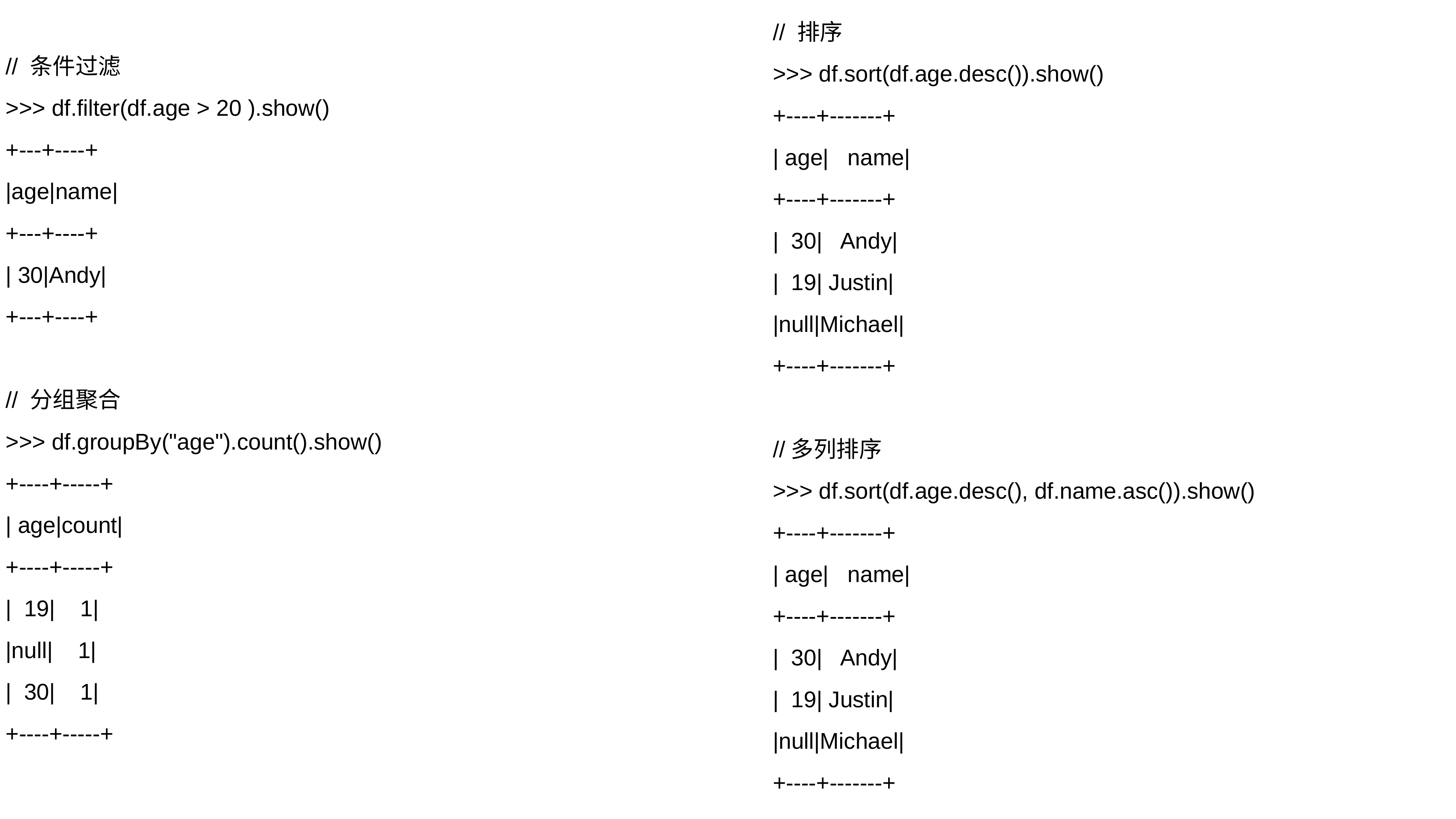

// 排序
>>> df.sort(df.age.desc()).show()
+----+-------+
| age|   name|
+----+-------+
|  30|   Andy|
|  19| Justin|
|null|Michael|
+----+-------+

//多列排序
>>> df.sort(df.age.desc(), df.name.asc()).show()
+----+-------+
| age|   name|
+----+-------+
|  30|   Andy|
|  19| Justin|
|null|Michael|
+----+-------+

// 条件过滤
>>> df.filter(df.age > 20 ).show()
+---+----+
|age|name|
+---+----+
| 30|Andy|
+---+----+

// 分组聚合
>>> df.groupBy("age").count().show()
+----+-----+
| age|count|
+----+-----+
|  19|    1|
|null|    1|
|  30|    1|
+----+-----+